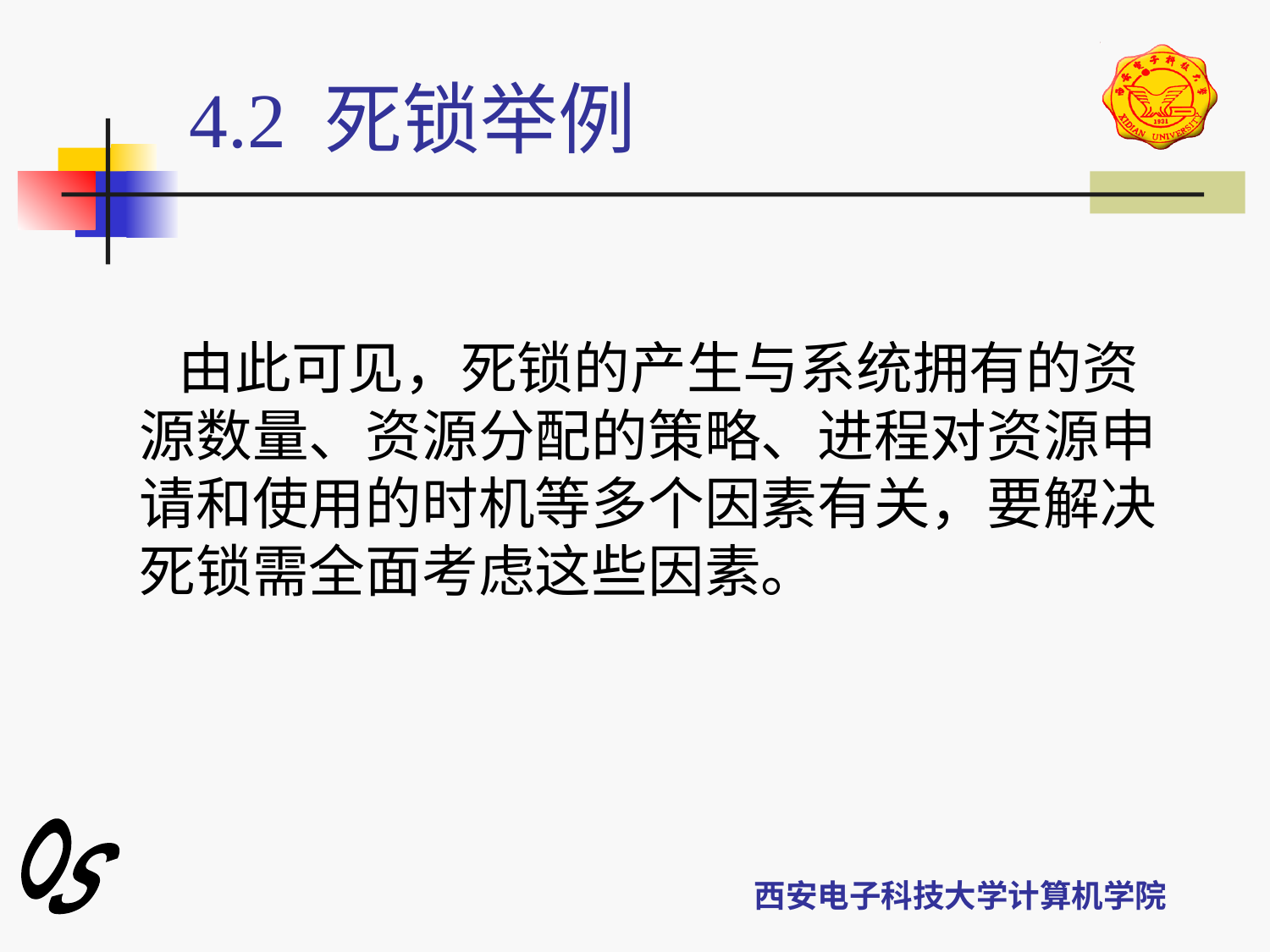

# 4.2 死锁举例
  由此可见，死锁的产生与系统拥有的资源数量、资源分配的策略、进程对资源申请和使用的时机等多个因素有关，要解决死锁需全面考虑这些因素。
11